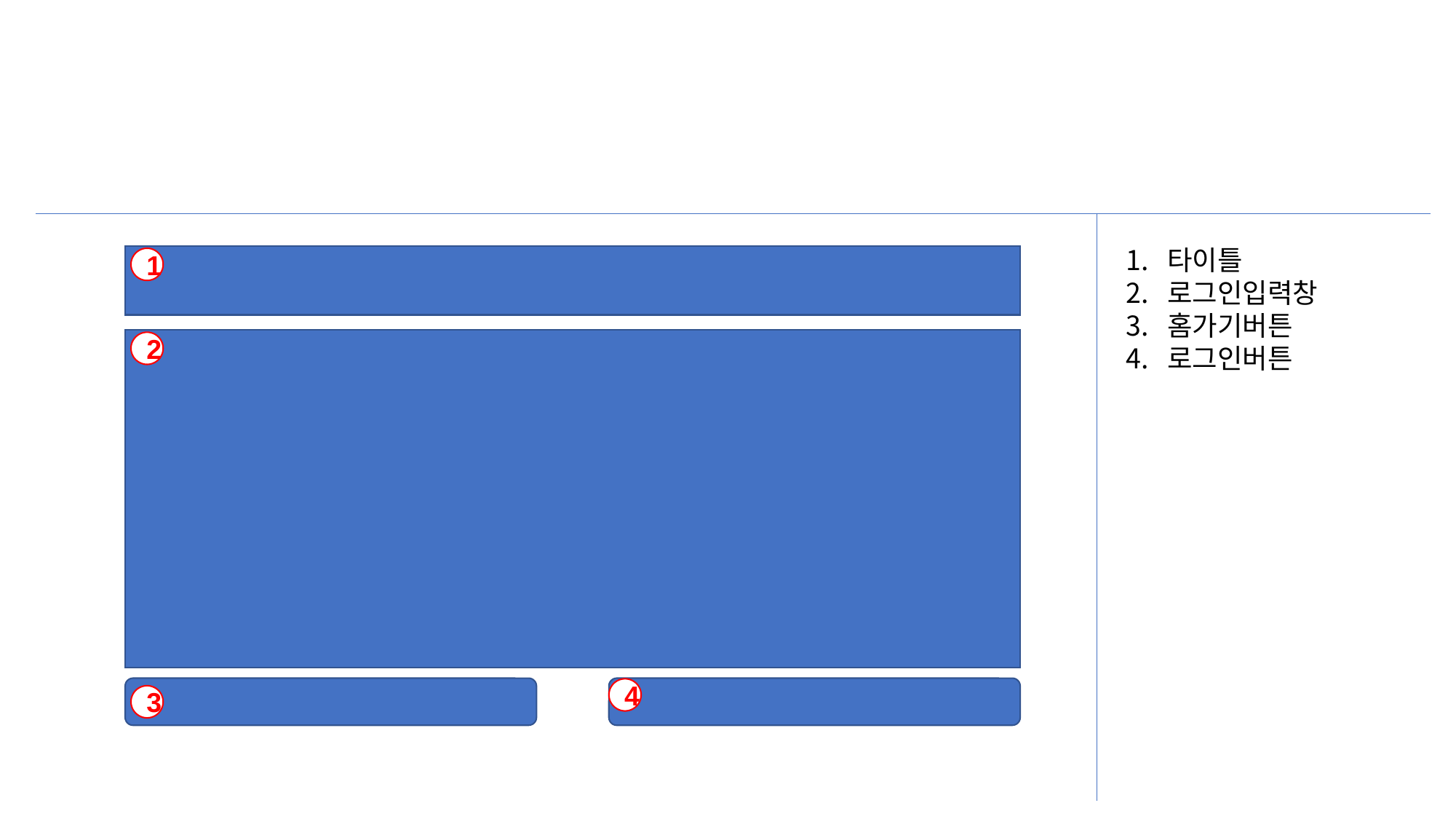

타이틀
로그인입력창
홈가기버튼
로그인버튼

1

2

4
3